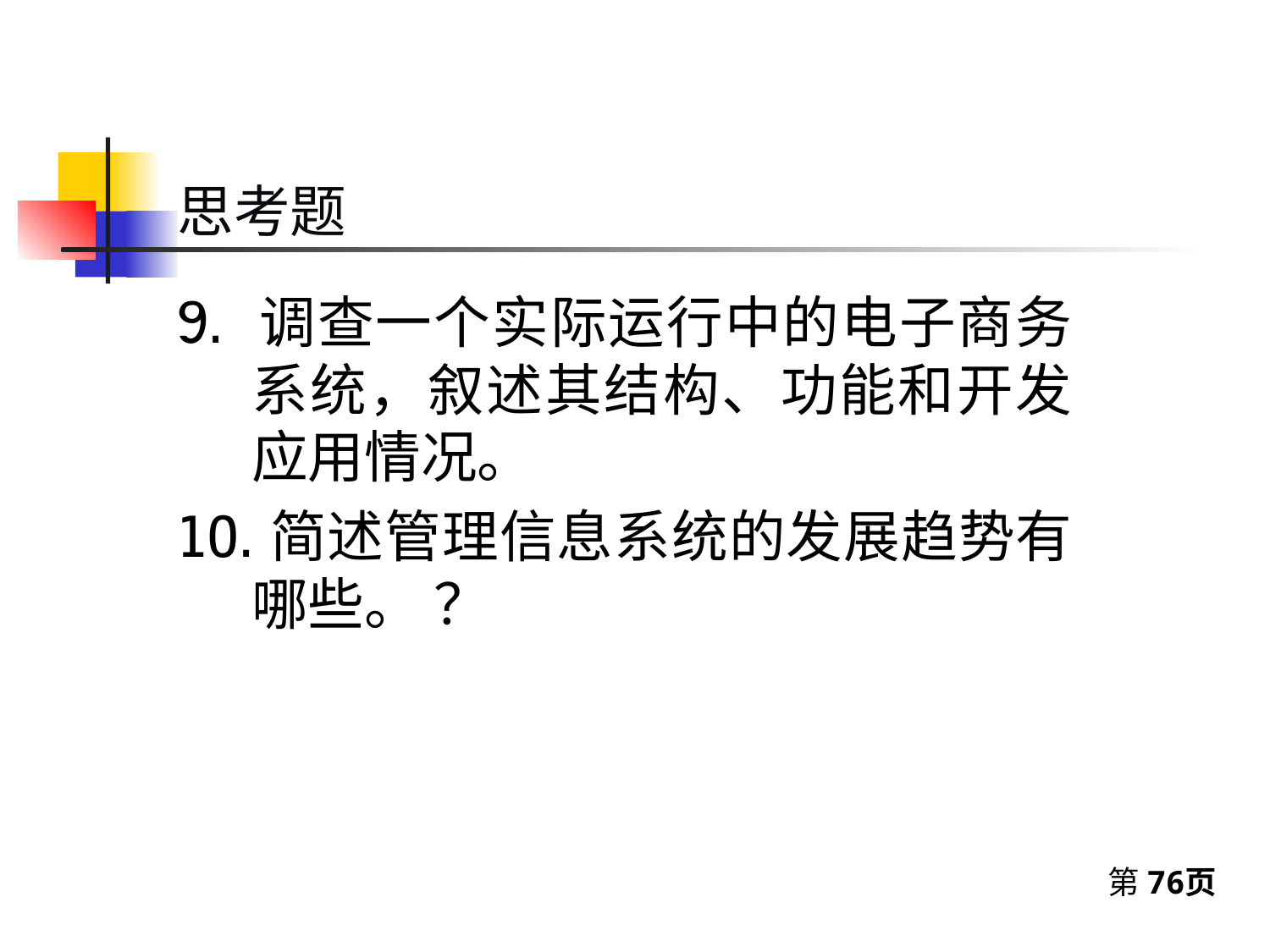

# 第一章思考题
思考题
9. 调查一个实际运行中的电子商务系统，叙述其结构、功能和开发应用情况。
10.简述管理信息系统的发展趋势有哪些。 ？